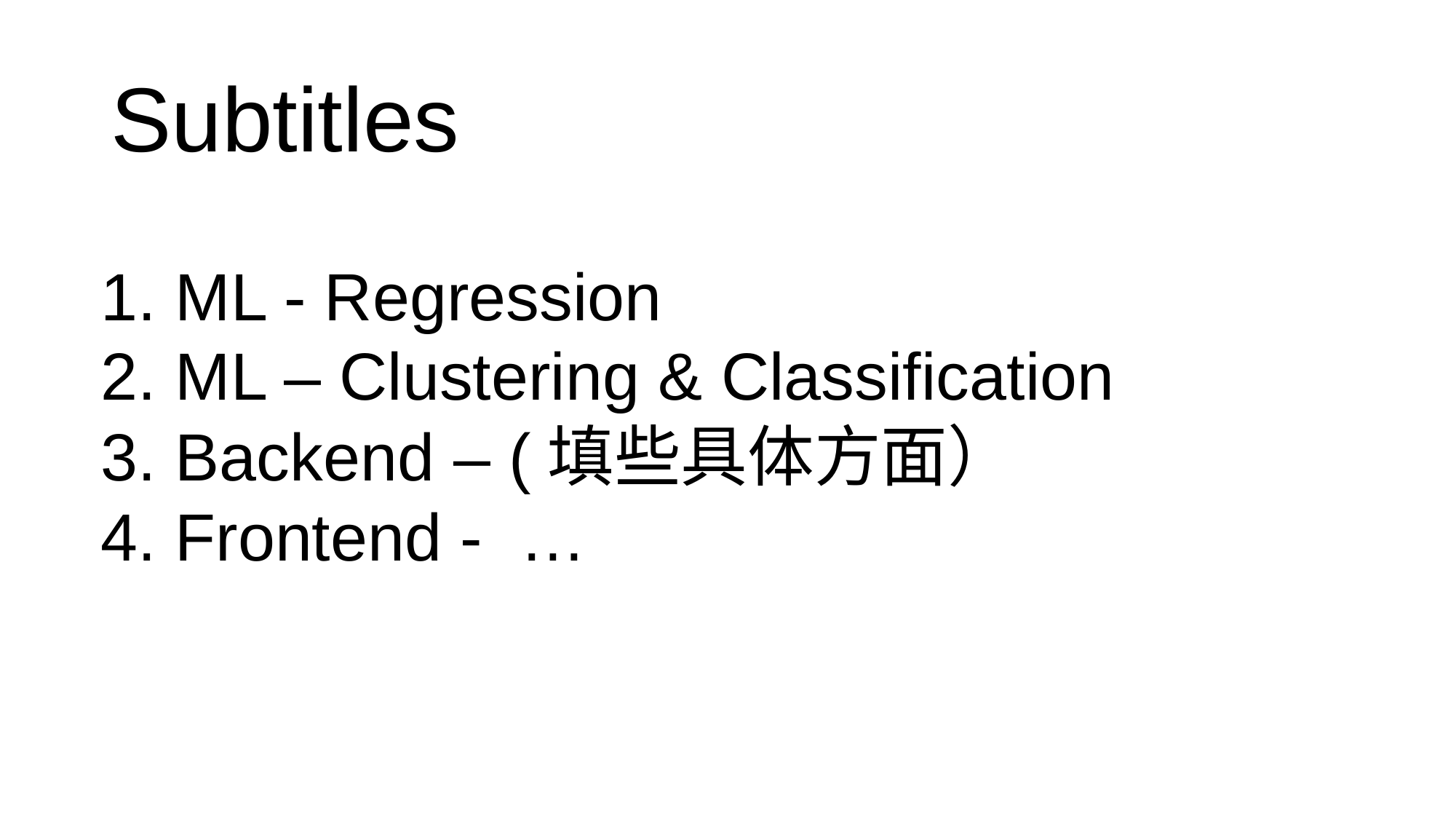

# Subtitles
 ML - Regression
 ML – Clustering & Classification
 Backend – (填些具体方面）
 Frontend -  …